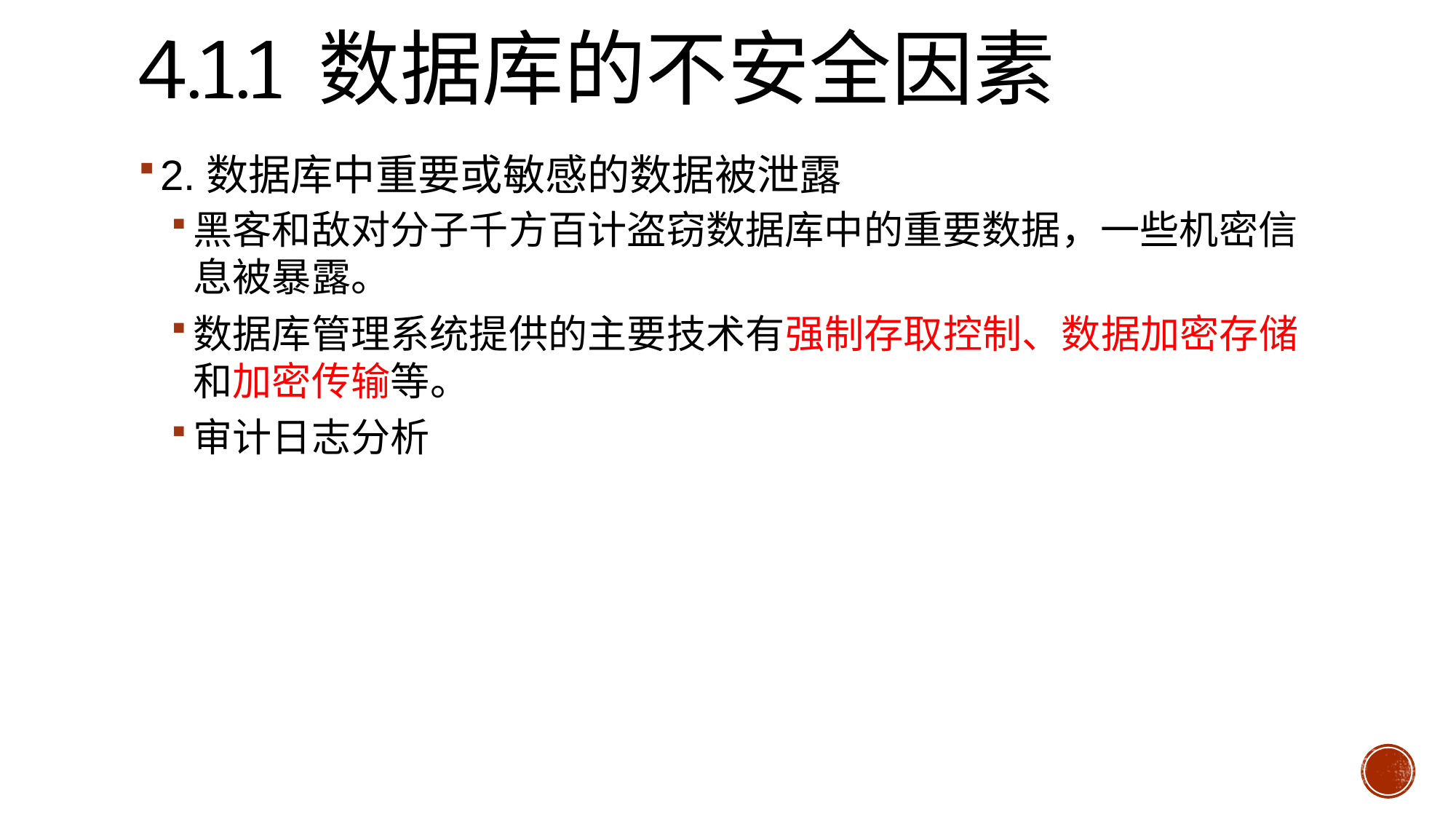

# 4.1.1 数据库的不安全因素
2.数据库中重要或敏感的数据被泄露
黑客和敌对分子千方百计盗窃数据库中的重要数据，一些机密信息被暴露。
数据库管理系统提供的主要技术有强制存取控制、数据加密存储和加密传输等。
审计日志分析

7